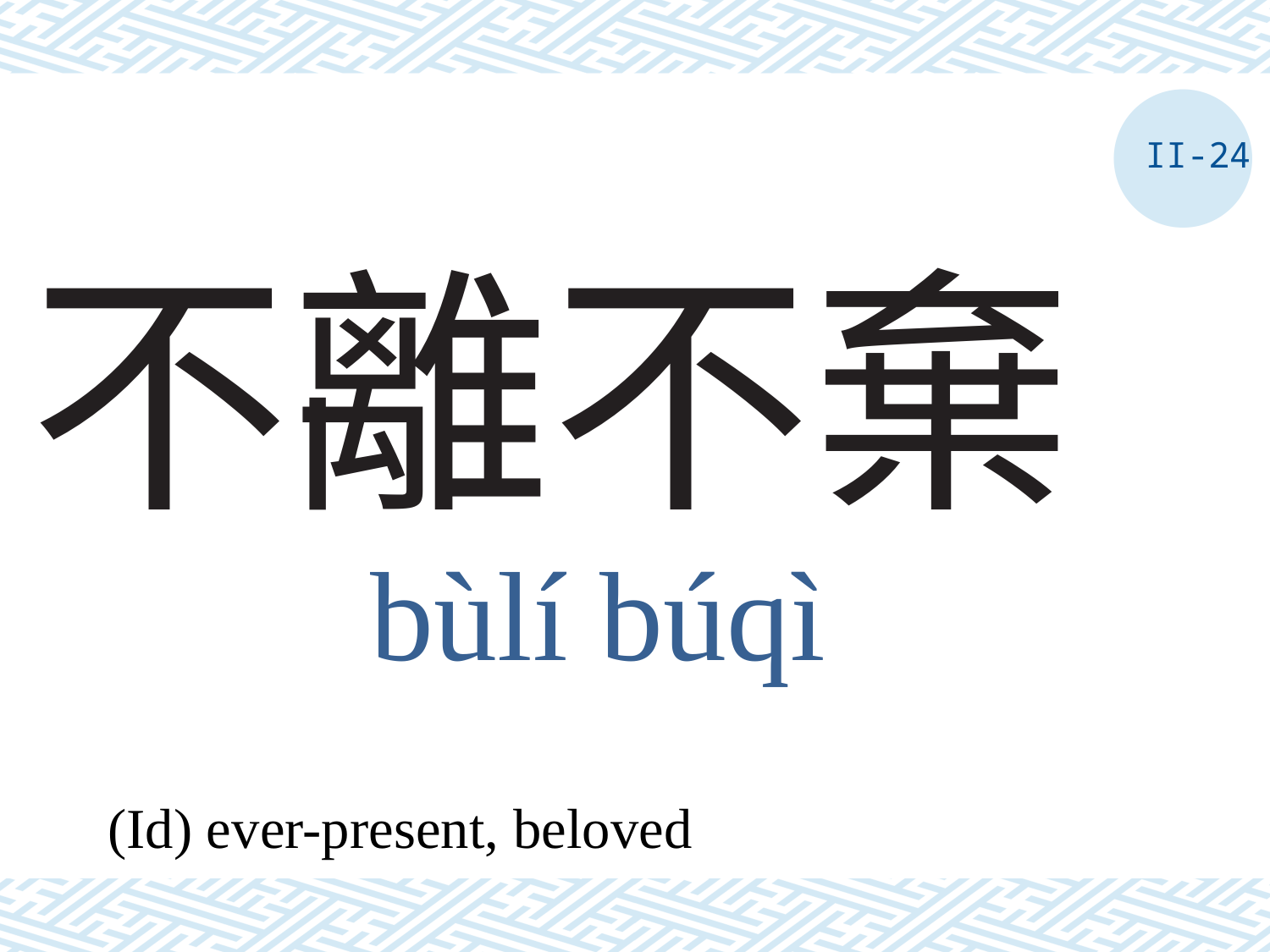

II-24

# 不離不棄
bùlí búqì
(Id) ever-present, beloved